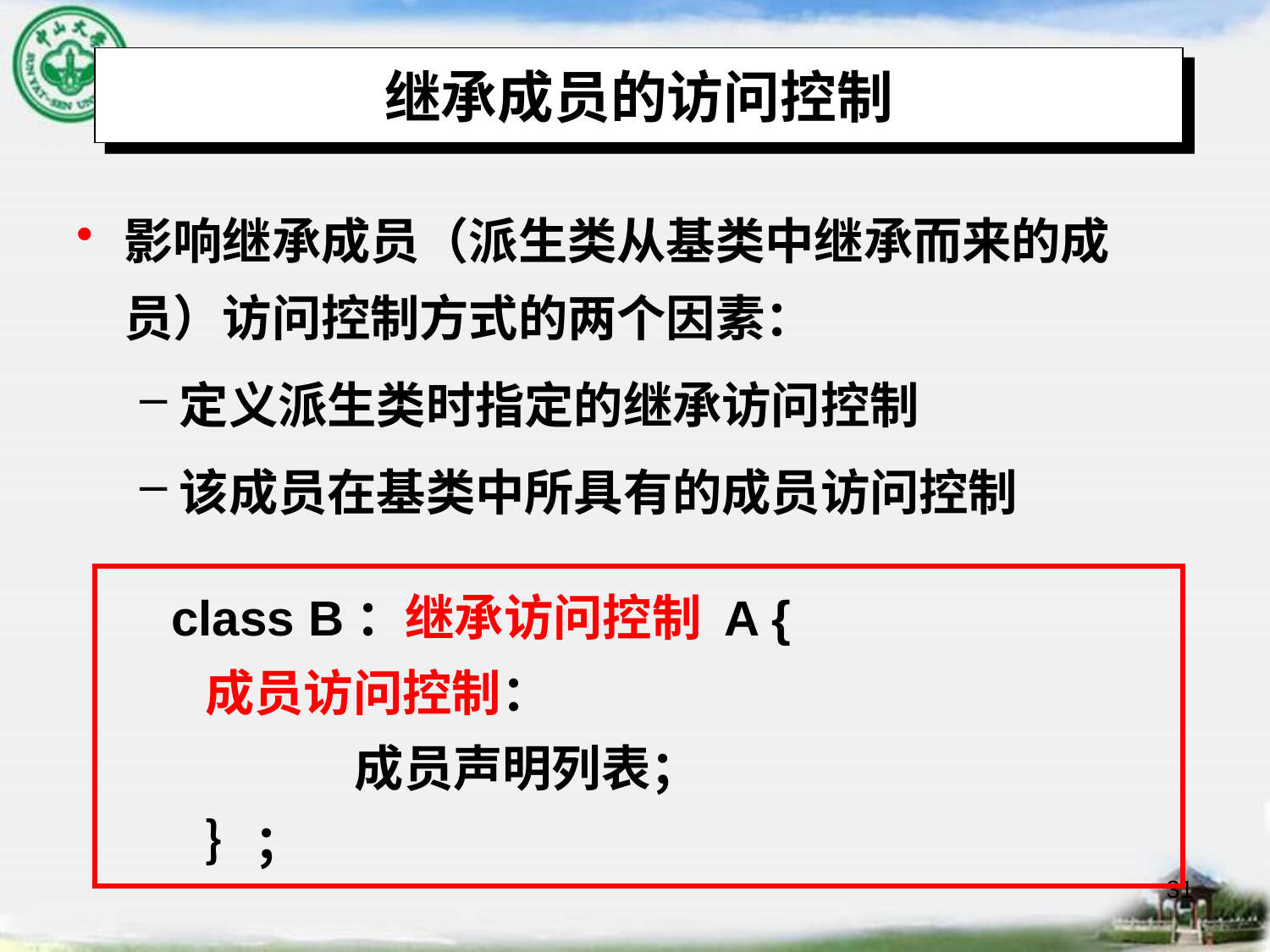

# 继承成员的访问控制
影响继承成员（派生类从基类中继承而来的成员）访问控制方式的两个因素：
定义派生类时指定的继承访问控制
该成员在基类中所具有的成员访问控制

class B：继承访问控制 A {
  成员访问控制：
	    成员声明列表；
  ｝；
31